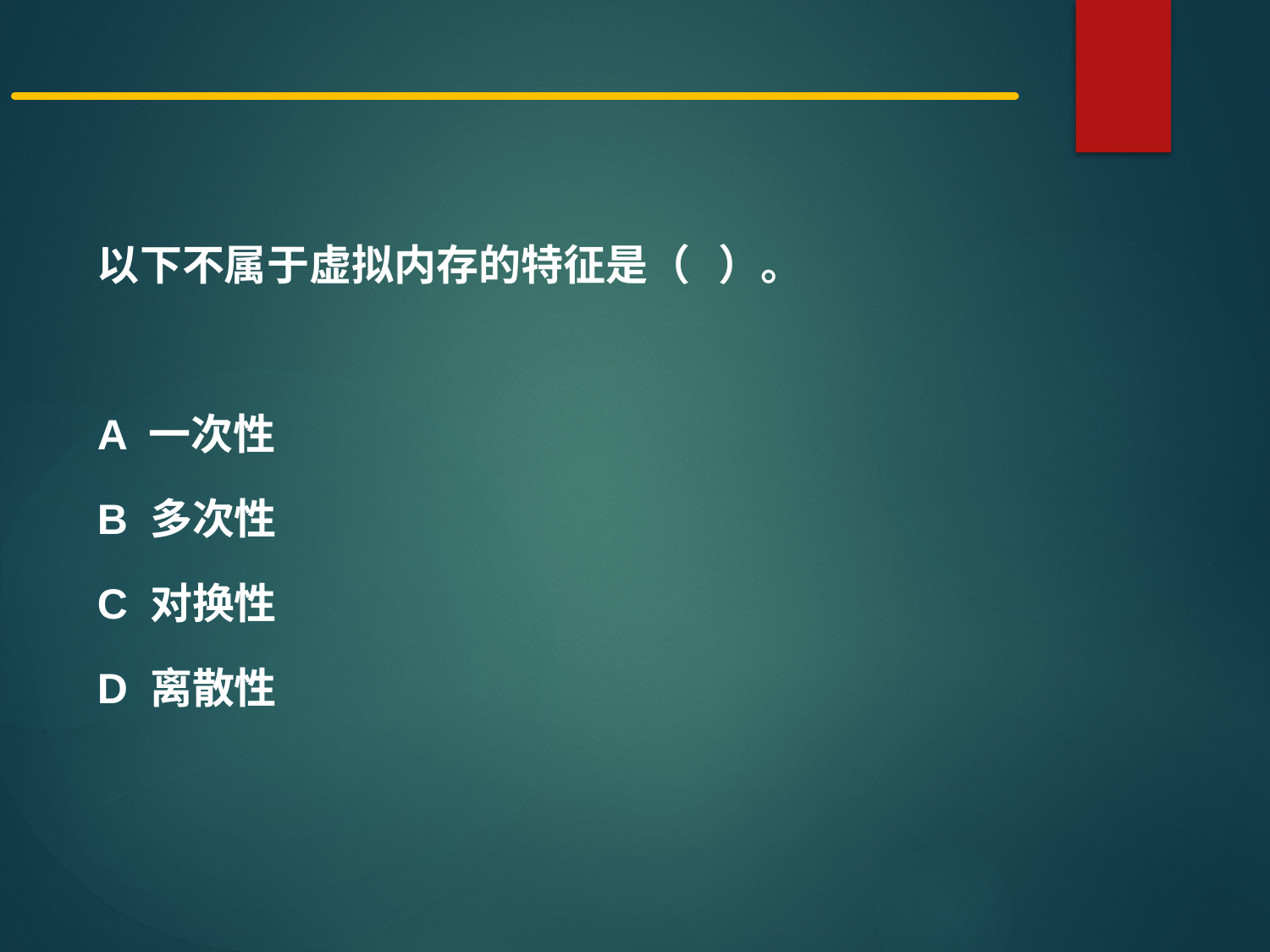

以下不属于虚拟内存的特征是（   ）。

A 一次性
B 多次性
C 对换性
D 离散性